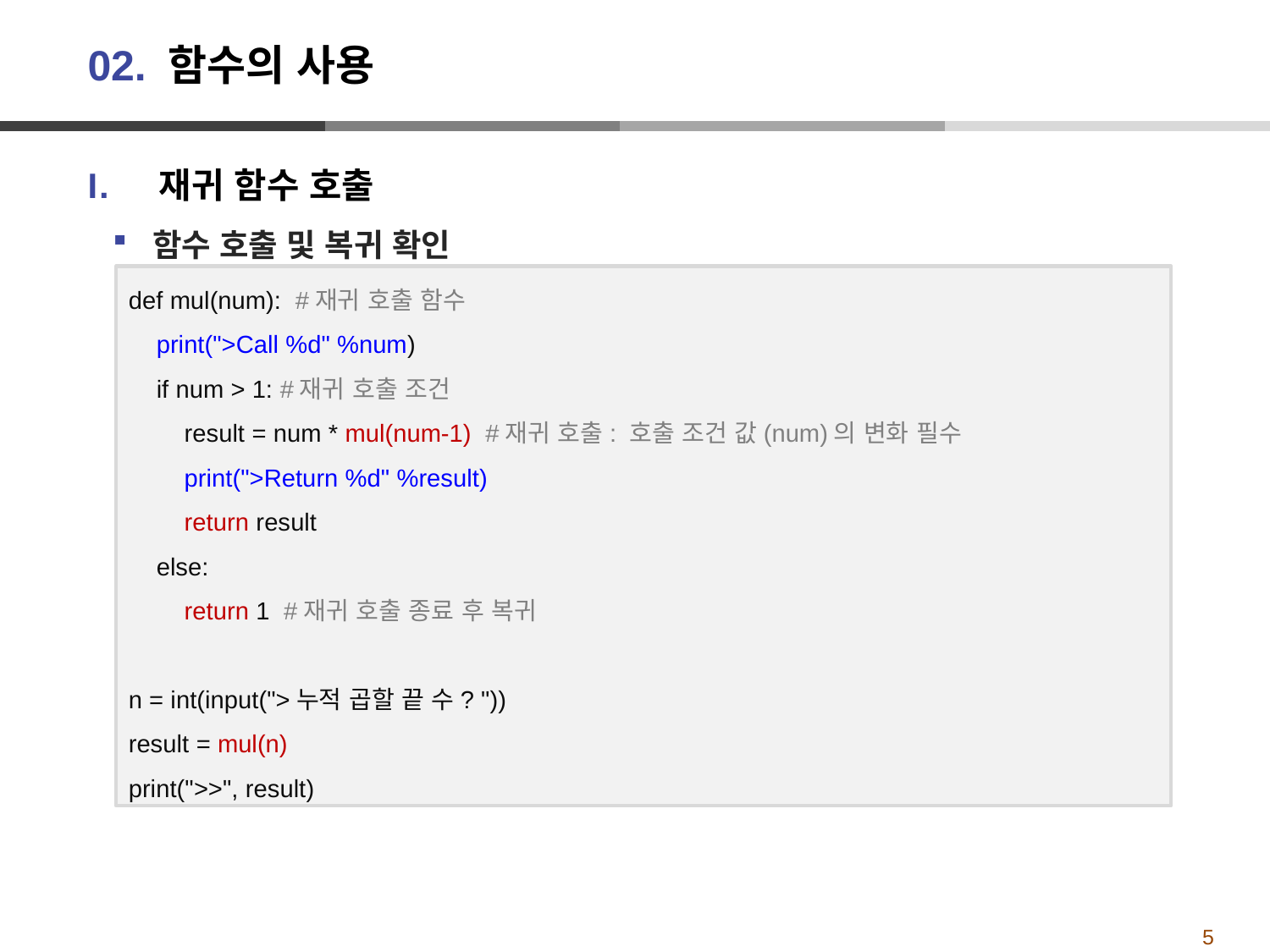

# 02. 함수의 사용
재귀 함수 호출
함수 호출 및 복귀 확인
def mul(num):  #재귀 호출 함수
    print(">Call %d" %num)
    if num > 1: #재귀 호출 조건
        result = num * mul(num-1)  #재귀 호출: 호출 조건 값(num)의 변화 필수
        print(">Return %d" %result)
        return result
    else:
        return 1  #재귀 호출 종료 후 복귀

n = int(input(">누적 곱할 끝 수? "))
result = mul(n)
print(">>", result)